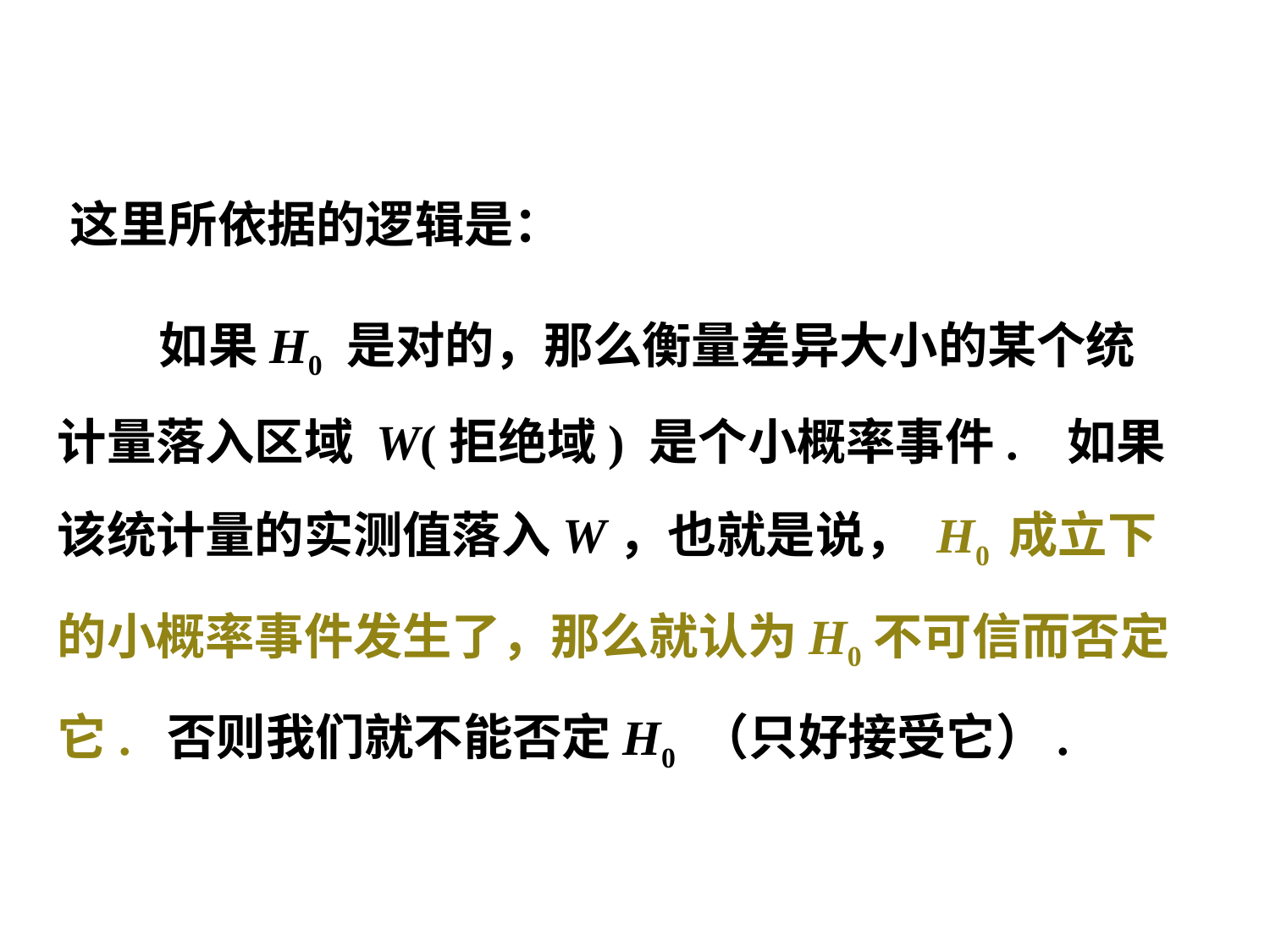

这里所依据的逻辑是：
        如果H0 是对的，那么衡量差异大小的某个统计量落入区域 W(拒绝域) 是个小概率事件.   如果该统计量的实测值落入W，也就是说， H0 成立下的小概率事件发生了，那么就认为H0不可信而否定它.  否则我们就不能否定H0 （只好接受它）.